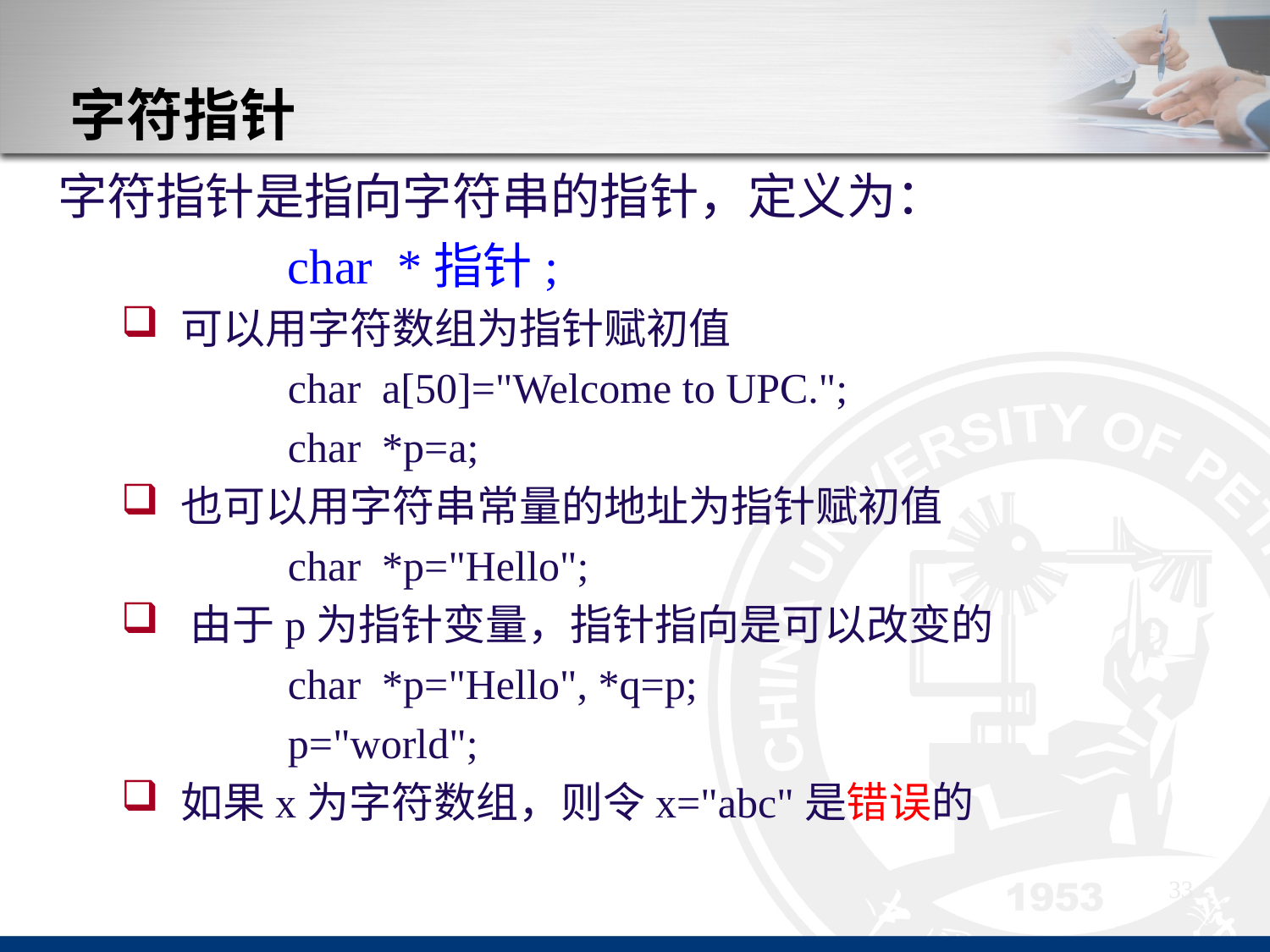

# 字符指针
字符指针是指向字符串的指针，定义为：
		char  *指针;
 可以用字符数组为指针赋初值
		char  a[50]="Welcome to UPC.";
		char  *p=a;
 也可以用字符串常量的地址为指针赋初值
		char  *p="Hello";
  由于p为指针变量，指针指向是可以改变的
		char  *p="Hello", *q=p;
		p="world";
 如果x为字符数组，则令x="abc"是错误的
33